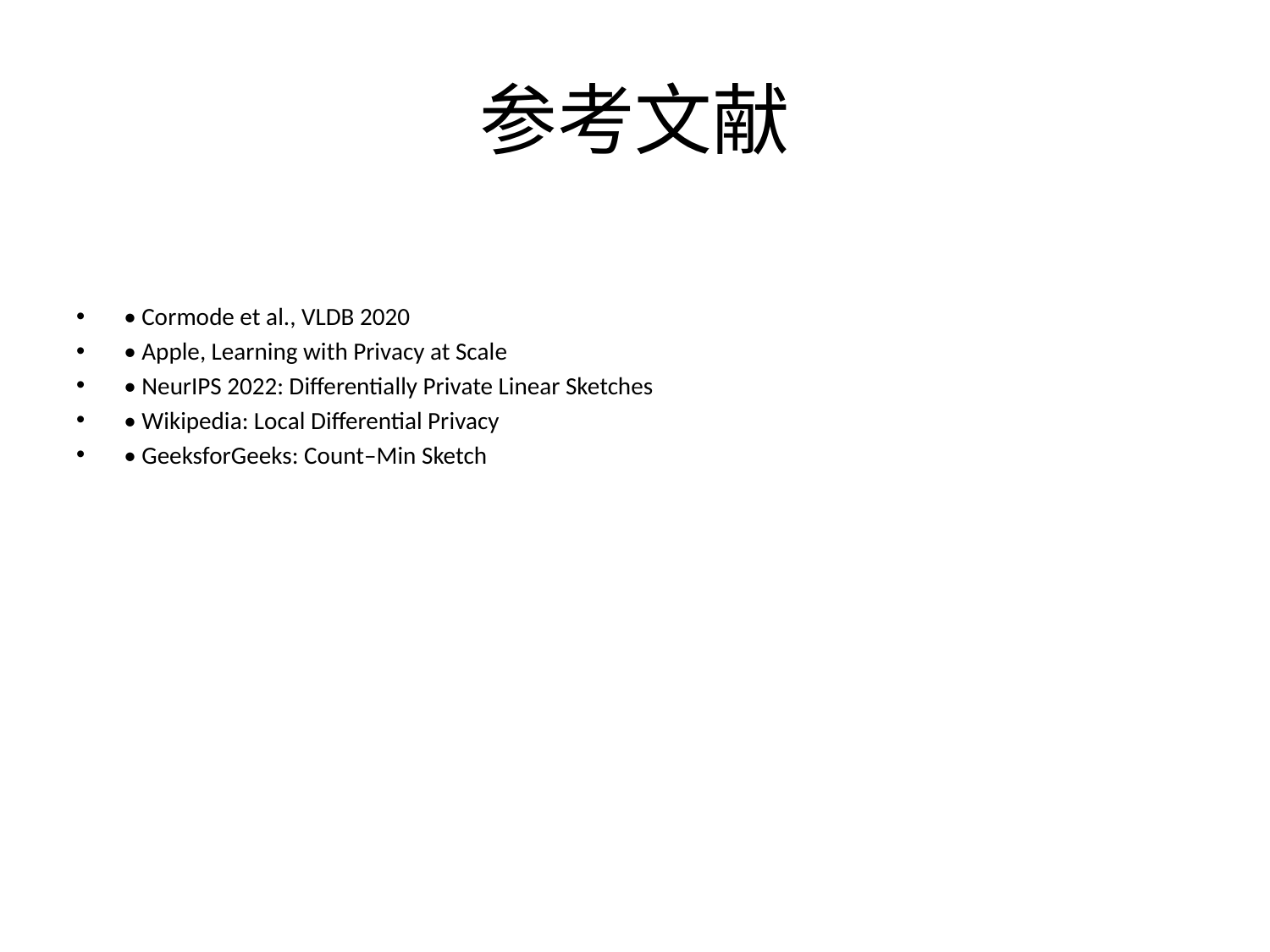

# 参考文献

• Cormode et al., VLDB 2020
• Apple, Learning with Privacy at Scale
• NeurIPS 2022: Differentially Private Linear Sketches
• Wikipedia: Local Differential Privacy
• GeeksforGeeks: Count–Min Sketch